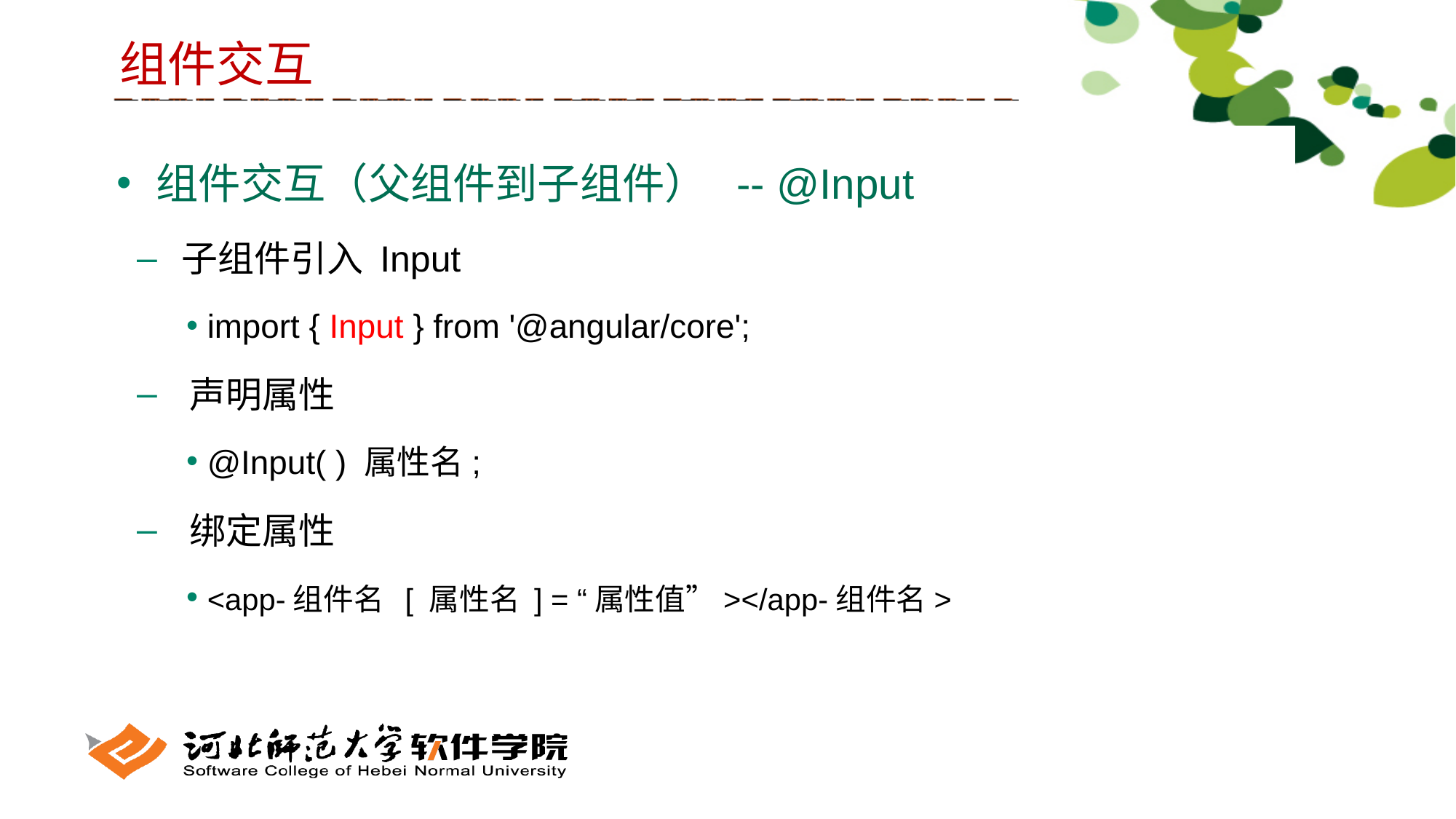

组件交互
 组件交互（父组件到子组件）  -- @Input
 子组件引入 Input
 import { Input } from '@angular/core';
  声明属性
 @Input( ) 属性名;
  绑定属性
 <app-组件名  [ 属性名 ] = “属性值”></app-组件名>